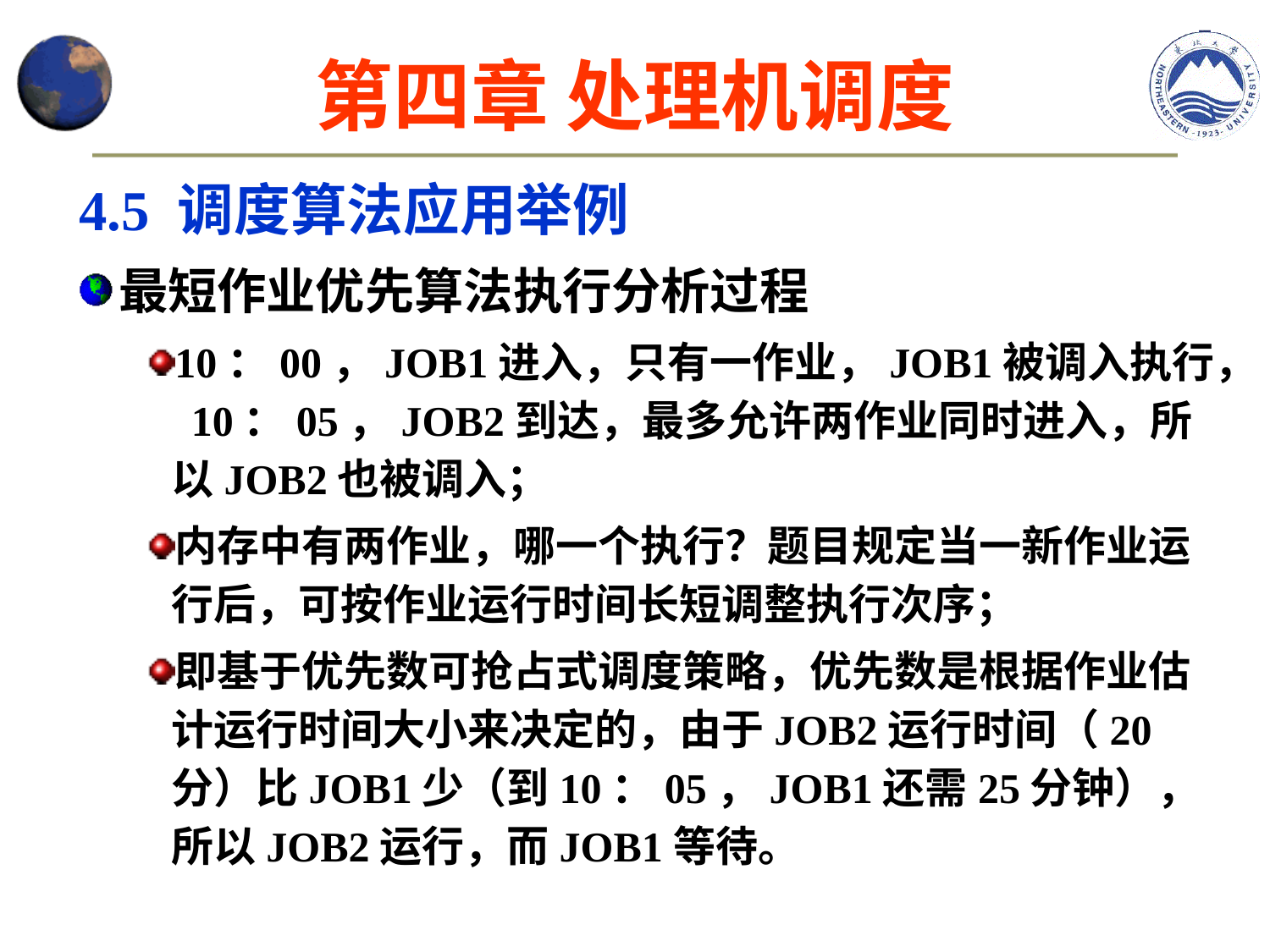

# 第四章 处理机调度
4.5 调度算法应用举例
最短作业优先算法执行分析过程
10：00，JOB1进入，只有一作业，JOB1被调入执行， 10：05，JOB2到达，最多允许两作业同时进入，所以JOB2也被调入；
内存中有两作业，哪一个执行？题目规定当一新作业运行后，可按作业运行时间长短调整执行次序；
即基于优先数可抢占式调度策略，优先数是根据作业估计运行时间大小来决定的，由于JOB2运行时间（20分）比JOB1少（到10：05，JOB1还需25分钟），所以JOB2运行，而JOB1等待。